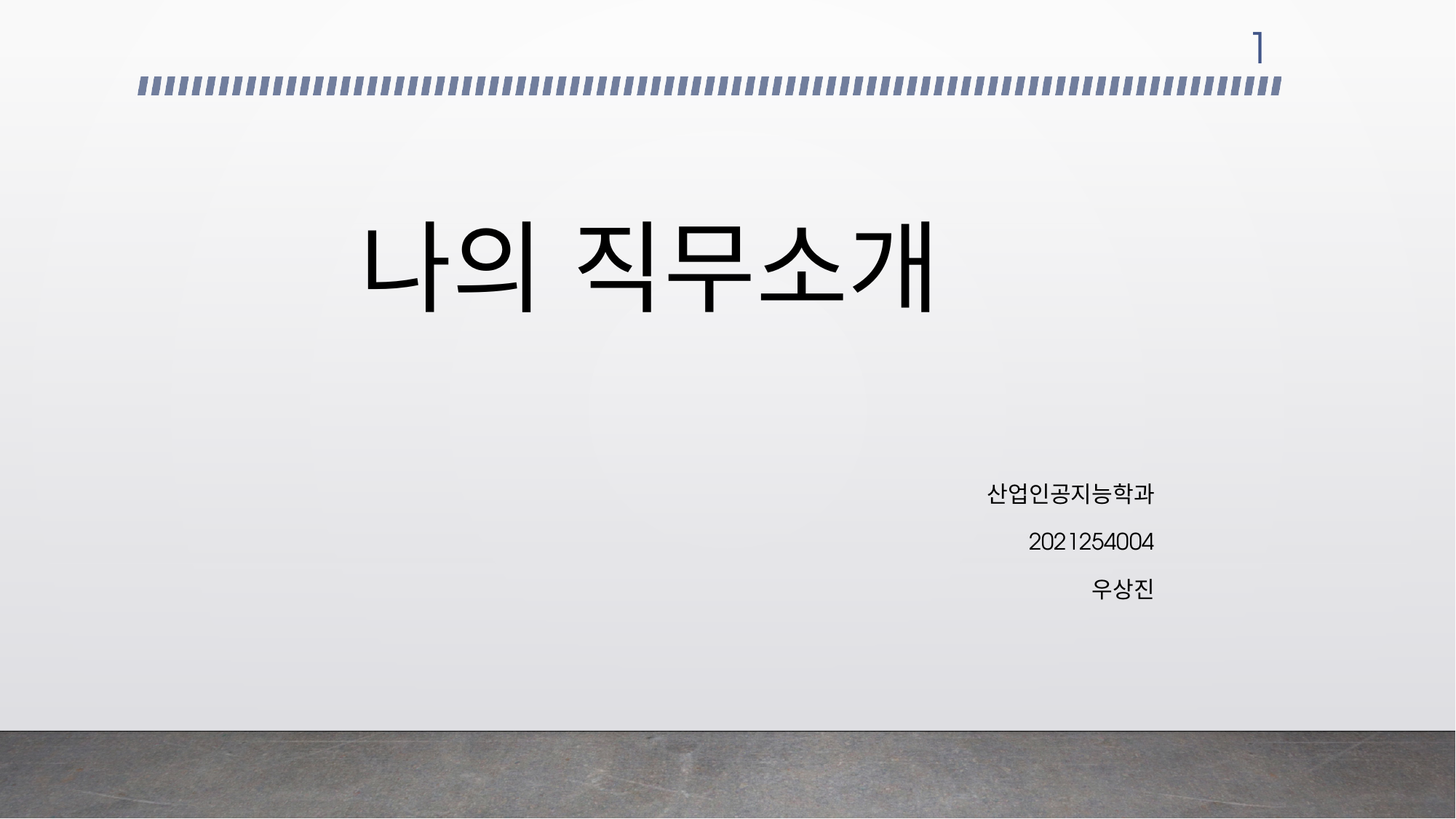

1
# 나의 직무소개
산업인공지능학과
2021254004
우상진